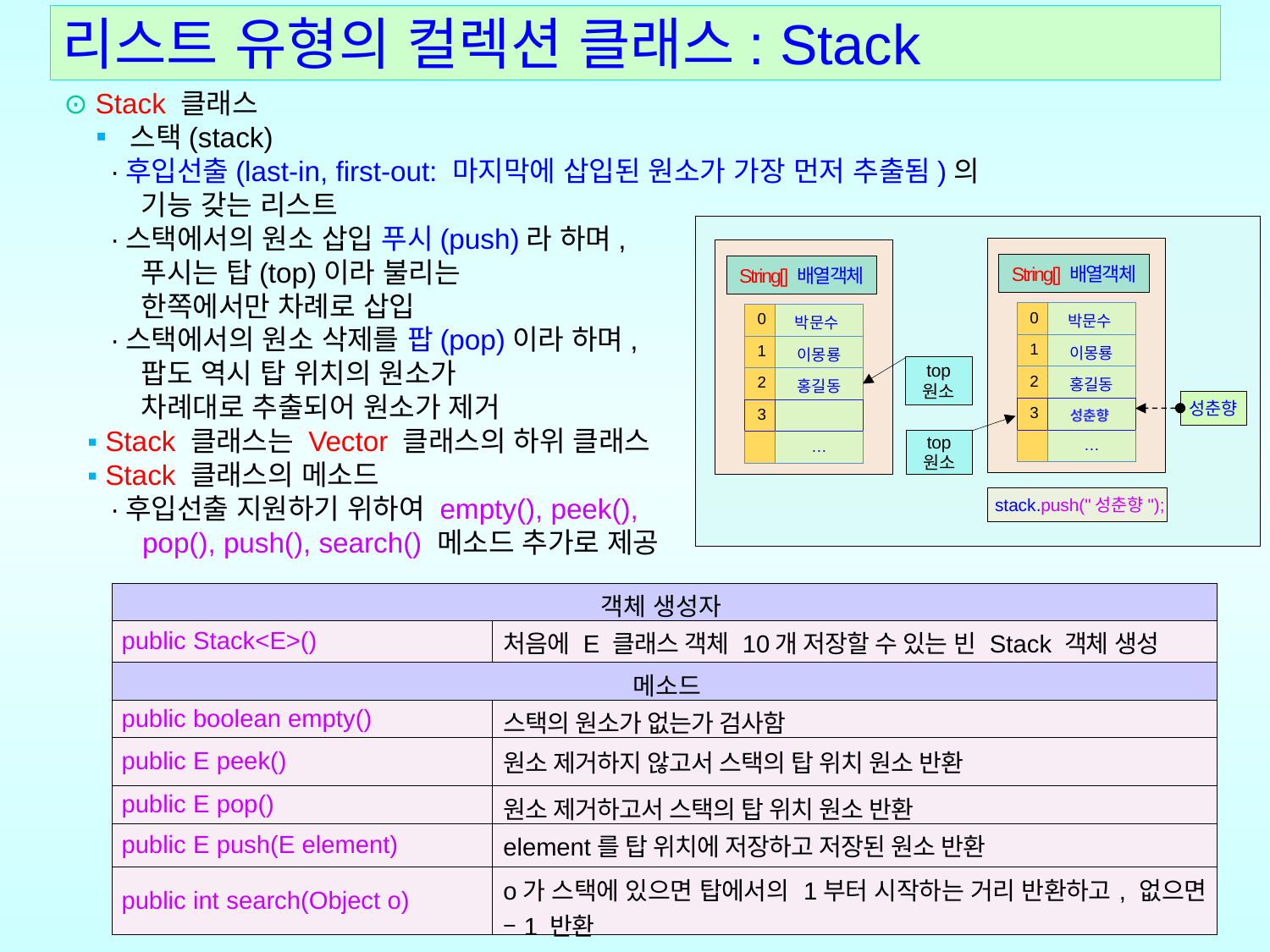

# 리스트 유형의 컬렉션 클래스: Stack
⊙ Stack 클래스
   ▪ 스택(stack)
      ∙후입선출(last-in, first-out: 마지막에 삽입된 원소가 가장 먼저 추출됨)의
         기능 갖는 리스트
      ∙스택에서의 원소 삽입 푸시(push)라 하며,
         푸시는 탑(top)이라 불리는
         한쪽에서만 차례로 삽입
      ∙스택에서의 원소 삭제를 팝(pop)이라 하며,
         팝도 역시 탑 위치의 원소가
         차례대로 추출되어 원소가 제거
   ▪ Stack 클래스는 Vector 클래스의 하위 클래스
   ▪ Stack 클래스의 메소드
      ∙후입선출 지원하기 위하여 empty(), peek(),
          pop(), push(), search() 메소드 추가로 제공

String[] 배열객체
String[] 배열객체
| 0 | 박문수 |
| --- | --- |
| 1 | 이몽룡 |
| 2 | 홍길동 |
| 3 | 성춘향 |
|  | … |
| 0 | 박문수 |
| --- | --- |
| 1 | 이몽룡 |
| 2 | 홍길동 |
| 3 |  |
|  | … |
top 원소
성춘향
top 원소
stack.push("성춘향");
| 객체 생성자 |  |
| --- | --- |
| public Stack<E>() | 처음에 E 클래스 객체 10개 저장할 수 있는 빈 Stack 객체 생성 |
| 메소드 |  |
| public boolean empty() | 스택의 원소가 없는가 검사함 |
| public E peek() | 원소 제거하지 않고서 스택의 탑 위치 원소 반환 |
| public E pop() | 원소 제거하고서 스택의 탑 위치 원소 반환 |
| public E push(E element) | element를 탑 위치에 저장하고 저장된 원소 반환 |
| public int search(Object o) | o가 스택에 있으면 탑에서의 1부터 시작하는 거리 반환하고, 없으면 –1 반환 |